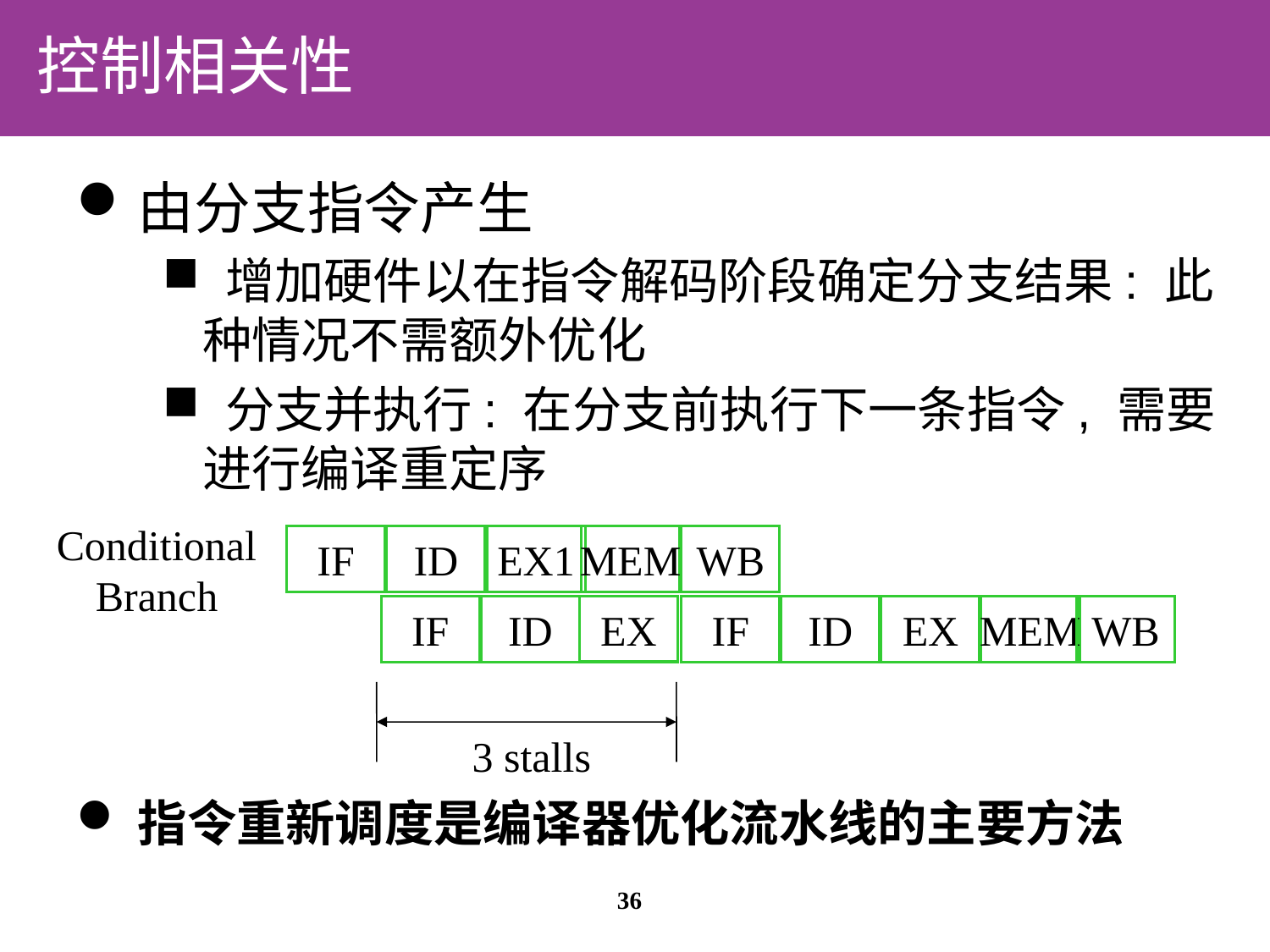

# 控制相关性
由分支指令产生
 增加硬件以在指令解码阶段确定分支结果: 此种情况不需额外优化
 分支并执行: 在分支前执行下一条指令, 需要进行编译重定序
IF
ID
EX1
MEM
WB
Conditional
Branch
EX
IF
ID
IF
ID
EX
MEM
WB

3 stalls
指令重新调度是编译器优化流水线的主要方法
36